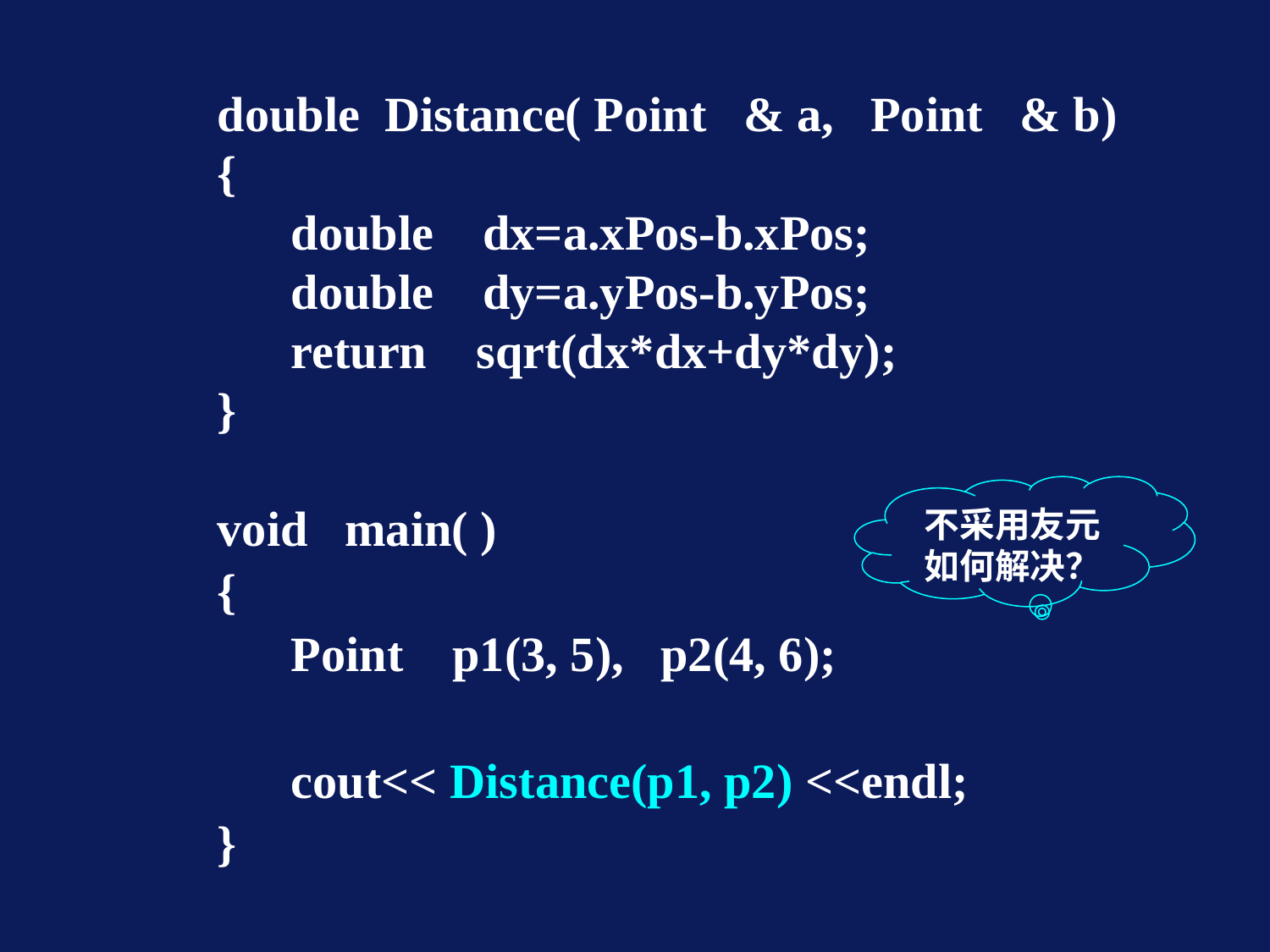

double  Distance( Point   & a,   Point   & b)
{
      double    dx=a.xPos-b.xPos;
      double    dy=a.yPos-b.yPos;
      return    sqrt(dx*dx+dy*dy);
}

void   main( )
{
      Point    p1(3, 5),   p2(4, 6);

      cout<< Distance(p1, p2) <<endl;
}
不采用友元如何解决？